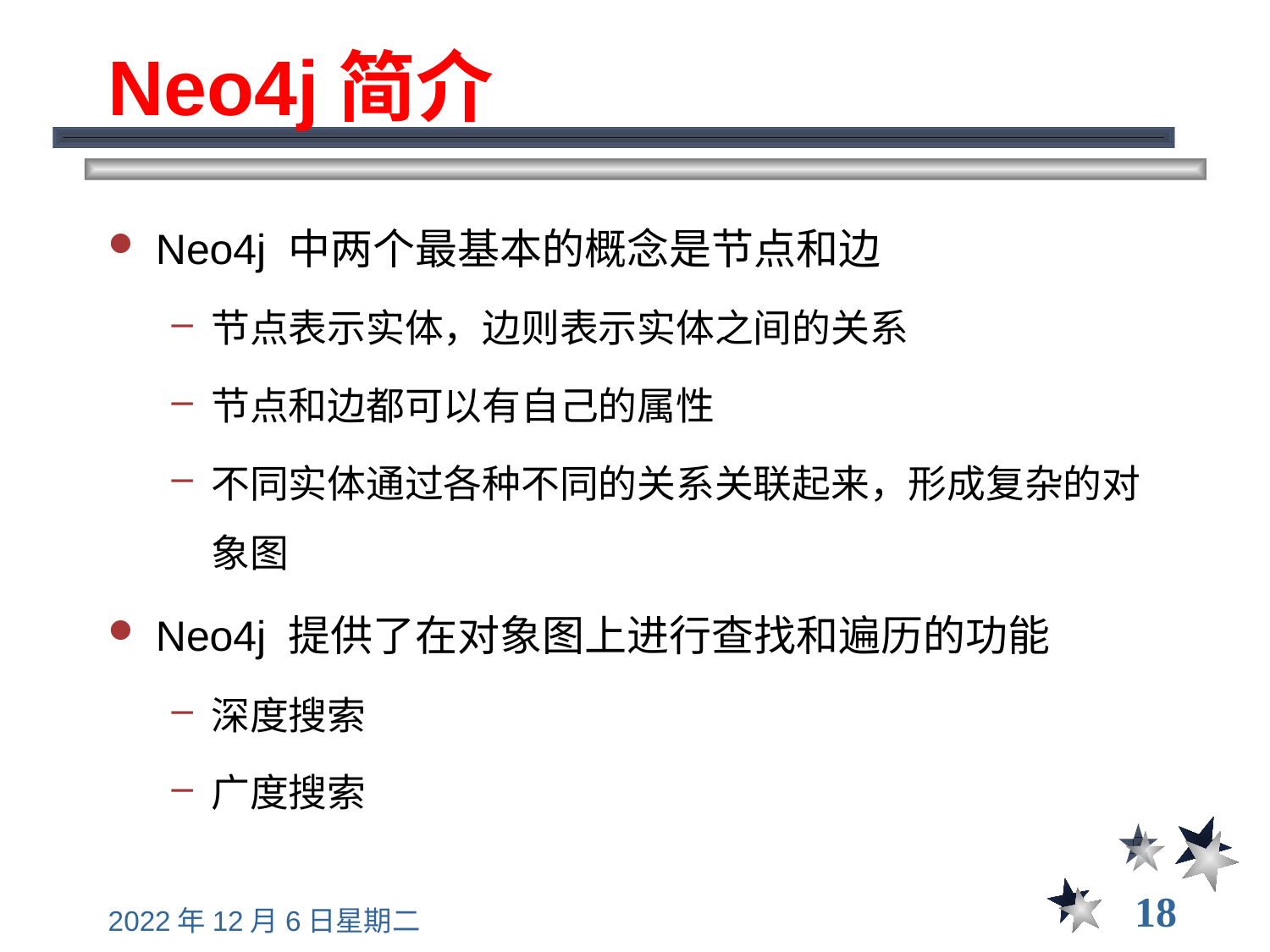

# Neo4j简介
Neo4j 中两个最基本的概念是节点和边
节点表示实体，边则表示实体之间的关系
节点和边都可以有自己的属性
不同实体通过各种不同的关系关联起来，形成复杂的对象图
Neo4j 提供了在对象图上进行查找和遍历的功能
深度搜索
广度搜索
18
2022年12月6日星期二
大数据管理----前言